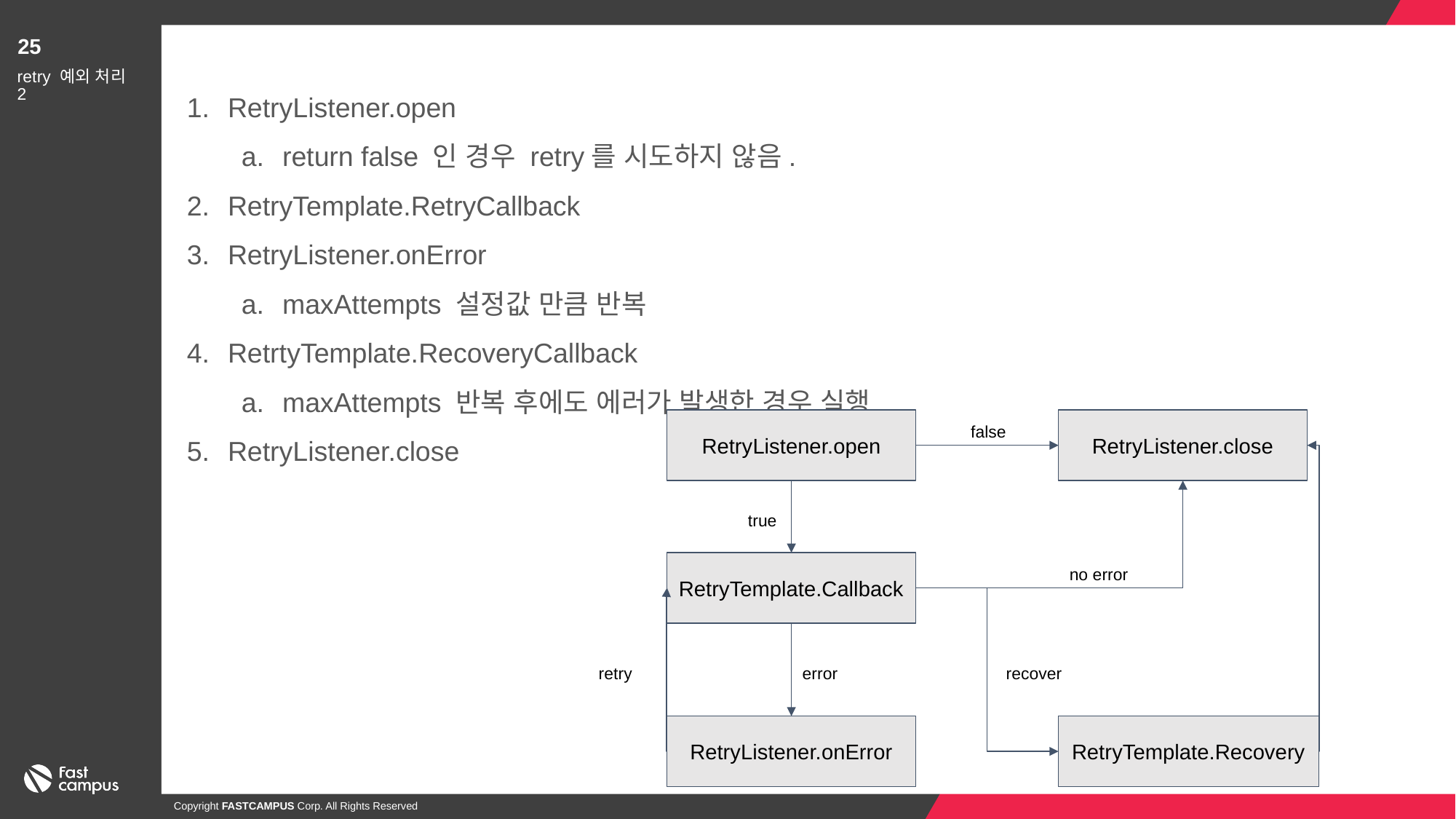

25
RetryListener.open
return false 인 경우 retry를 시도하지 않음.
RetryTemplate.RetryCallback
RetryListener.onError
maxAttempts 설정값 만큼 반복
RetrtyTemplate.RecoveryCallback
maxAttempts 반복 후에도 에러가 발생한 경우 실행
RetryListener.close

retry 예외 처리 2
RetryListener.open
RetryListener.close
false
true
RetryTemplate.Callback
no error
error
recover
retry
RetryListener.onError
RetryTemplate.Recovery